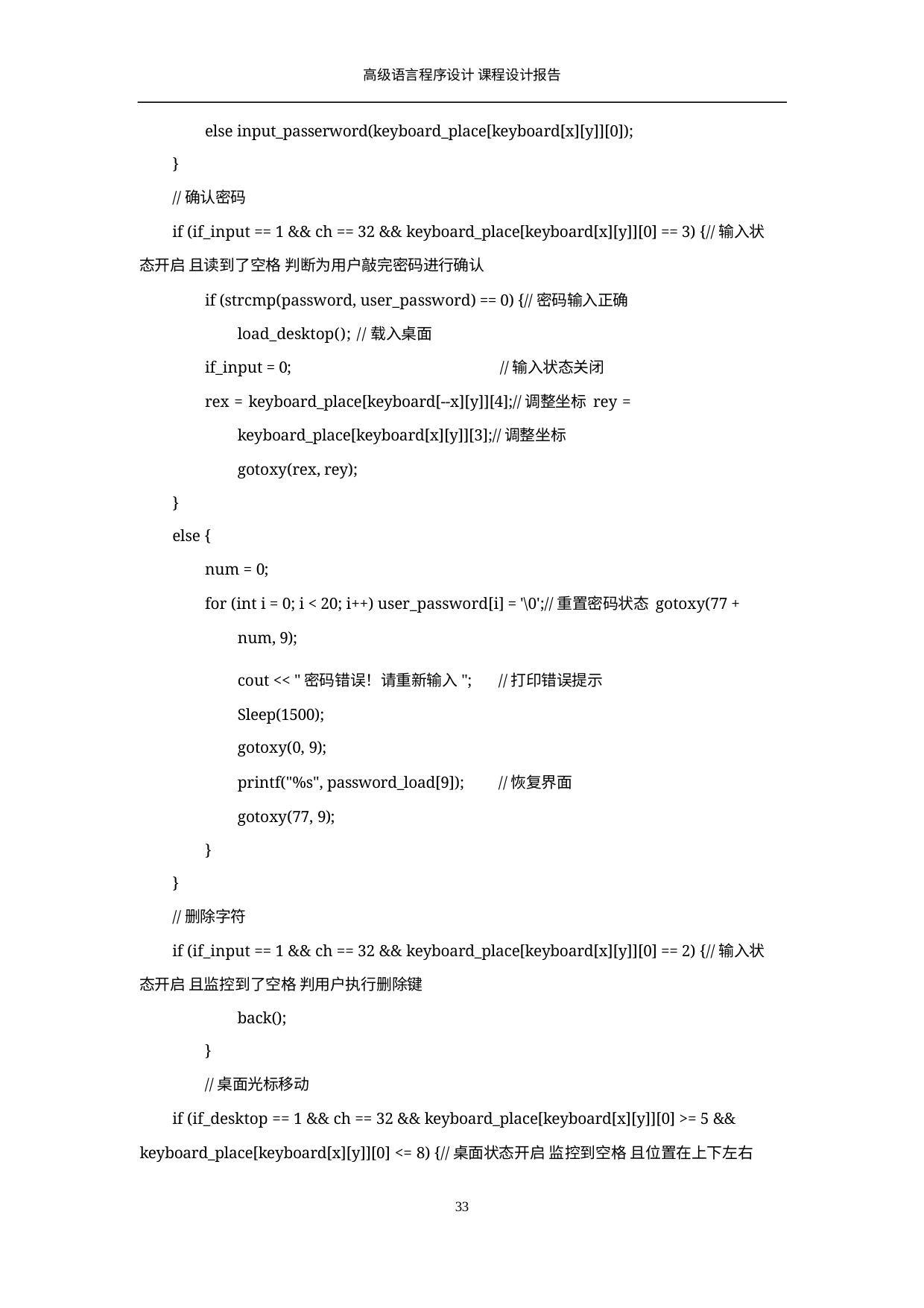

高级语言程序设计 课程设计报告

else input_passerword(keyboard_place[keyboard[x][y]][0]);

}

//确认密码
if (if_input == 1 && ch == 32 && keyboard_place[keyboard[x][y]][0] == 3) {//输入状态开启 且读到了空格 判断为用户敲完密码进行确认
if (strcmp(password, user_password) == 0) {//密码输入正确 load_desktop(); //载入桌面

if_input = 0;	//输入状态关闭
rex = keyboard_place[keyboard[--x][y]][4];//调整坐标 rey = keyboard_place[keyboard[x][y]][3];//调整坐标 gotoxy(rex, rey);

}

else {

num = 0;
for (int i = 0; i < 20; i++) user_password[i] = '\0';//重置密码状态 gotoxy(77 + num, 9);
cout << "密码错误！请重新输入";
//打印错误提示
Sleep(1500);

gotoxy(0, 9);
printf("%s", password_load[9]);
//恢复界面
gotoxy(77, 9);

}

}

//删除字符
if (if_input == 1 && ch == 32 && keyboard_place[keyboard[x][y]][0] == 2) {//输入状态开启 且监控到了空格 判用户执行删除键

back();

}

//桌面光标移动
if (if_desktop == 1 && ch == 32 && keyboard_place[keyboard[x][y]][0] >= 5 && keyboard_place[keyboard[x][y]][0] <= 8) {//桌面状态开启 监控到空格 且位置在上下左右
33